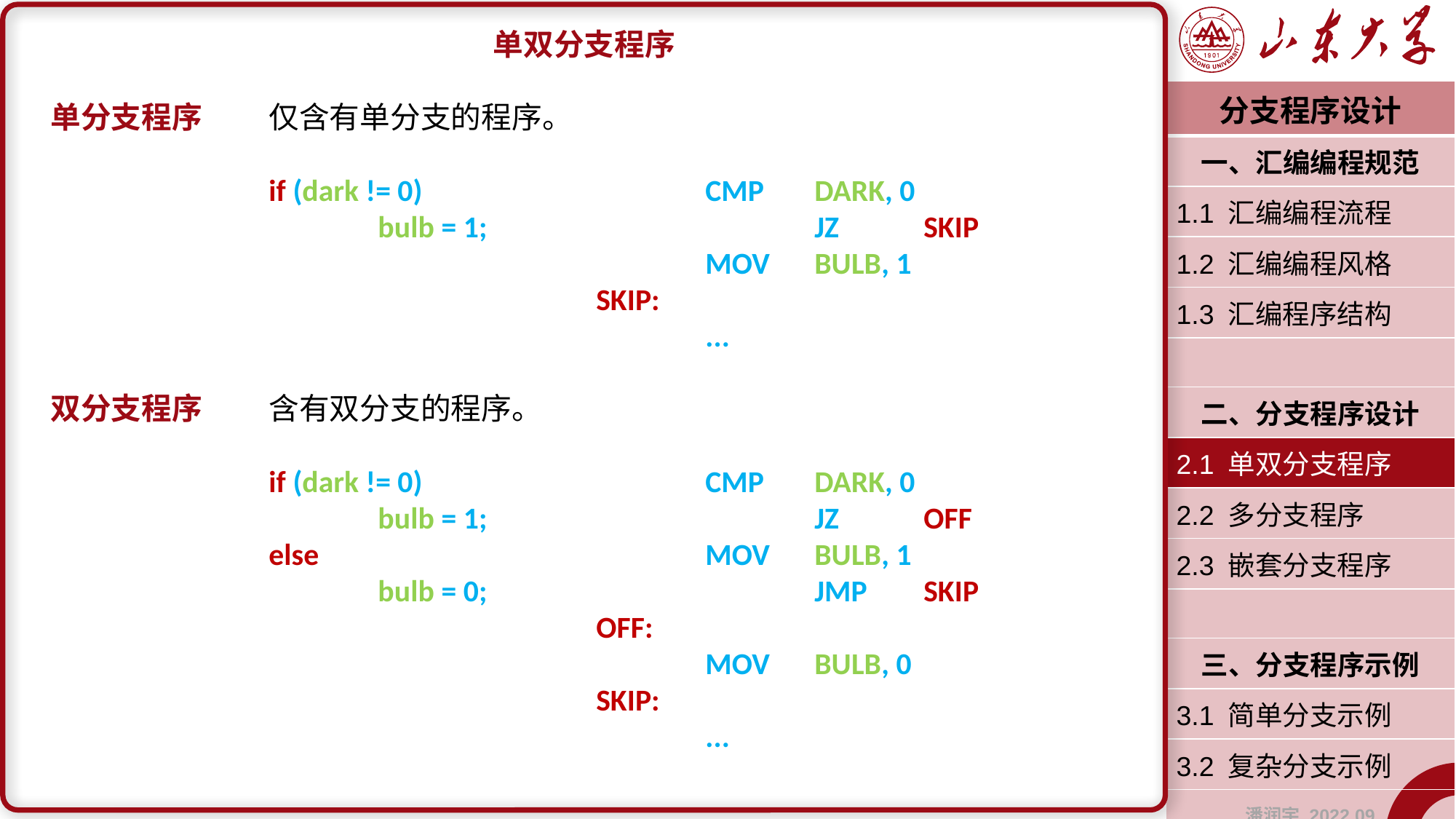

单双分支程序

单分支程序	仅含有单分支的程序。

		if (dark != 0)			CMP	DARK, 0
			bulb = 1;			JZ	SKIP
						MOV	BULB, 1
					SKIP:
						...

双分支程序	含有双分支的程序。

		if (dark != 0)			CMP	DARK, 0
			bulb = 1;			JZ	OFF
		else				MOV	BULB, 1
			bulb = 0;			JMP	SKIP
					OFF:
						MOV	BULB, 0
					SKIP:
						...
| 分支程序设计 |
| --- |
| 一、汇编编程规范 |
| 1.1 汇编编程流程 |
| 1.2 汇编编程风格 |
| 1.3 汇编程序结构 |
|  |
| 二、分支程序设计 |
| 2.1 单双分支程序 |
| 2.2 多分支程序 |
| 2.3 嵌套分支程序 |
|  |
| 三、分支程序示例 |
| 3.1 简单分支示例 |
| 3.2 复杂分支示例 |
| 潘润宇 2022.09 |